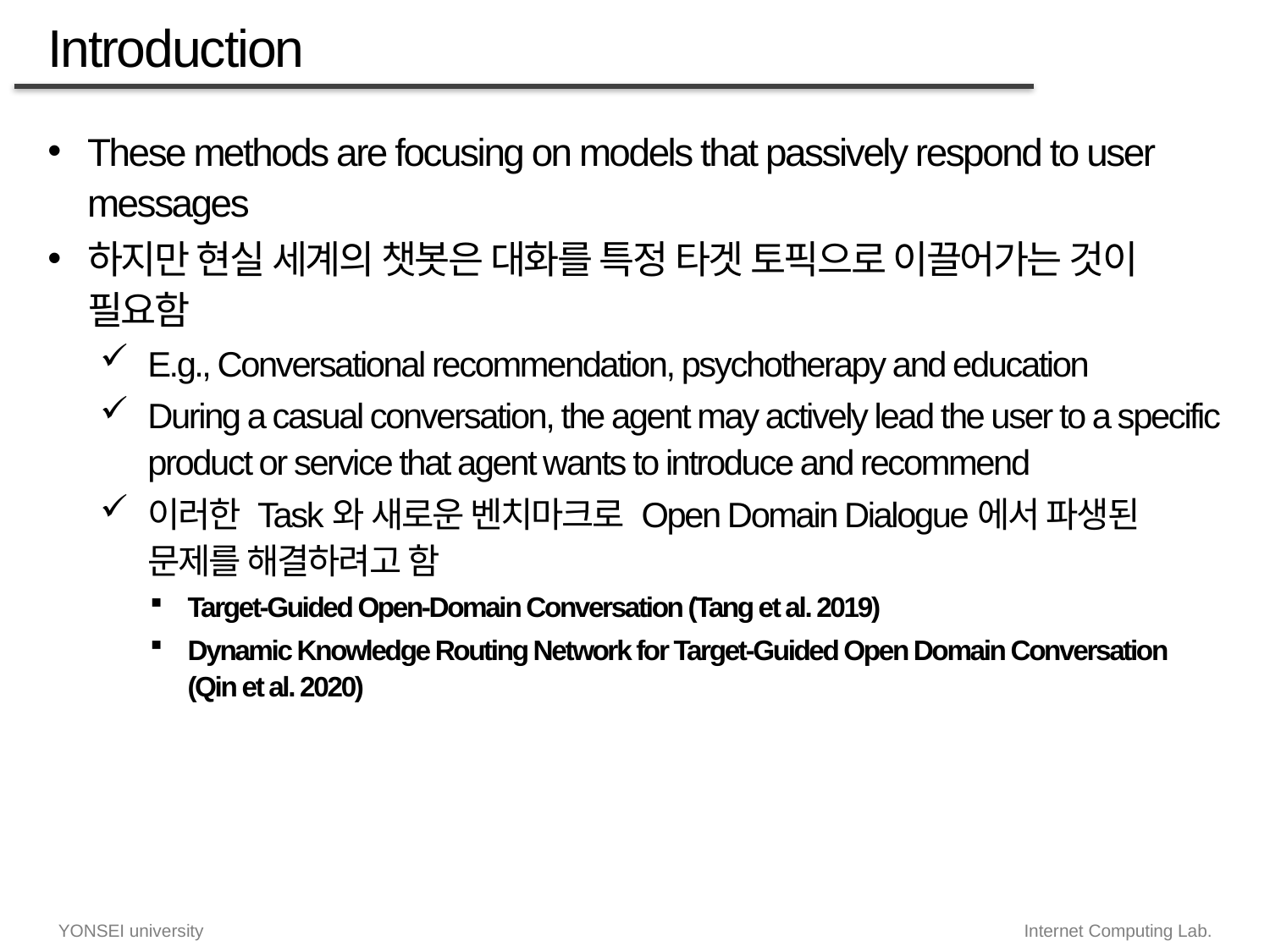

# Introduction
These methods are focusing on models that passively respond to user messages
하지만 현실 세계의 챗봇은 대화를 특정 타겟 토픽으로 이끌어가는 것이 필요함
E.g., Conversational recommendation, psychotherapy and education
During a casual conversation, the agent may actively lead the user to a specific product or service that agent wants to introduce and recommend
이러한 Task와 새로운 벤치마크로 Open Domain Dialogue에서 파생된 문제를 해결하려고 함
Target-Guided Open-Domain Conversation (Tang et al. 2019)
Dynamic Knowledge Routing Network for Target-Guided Open Domain Conversation
(Qin et al. 2020)